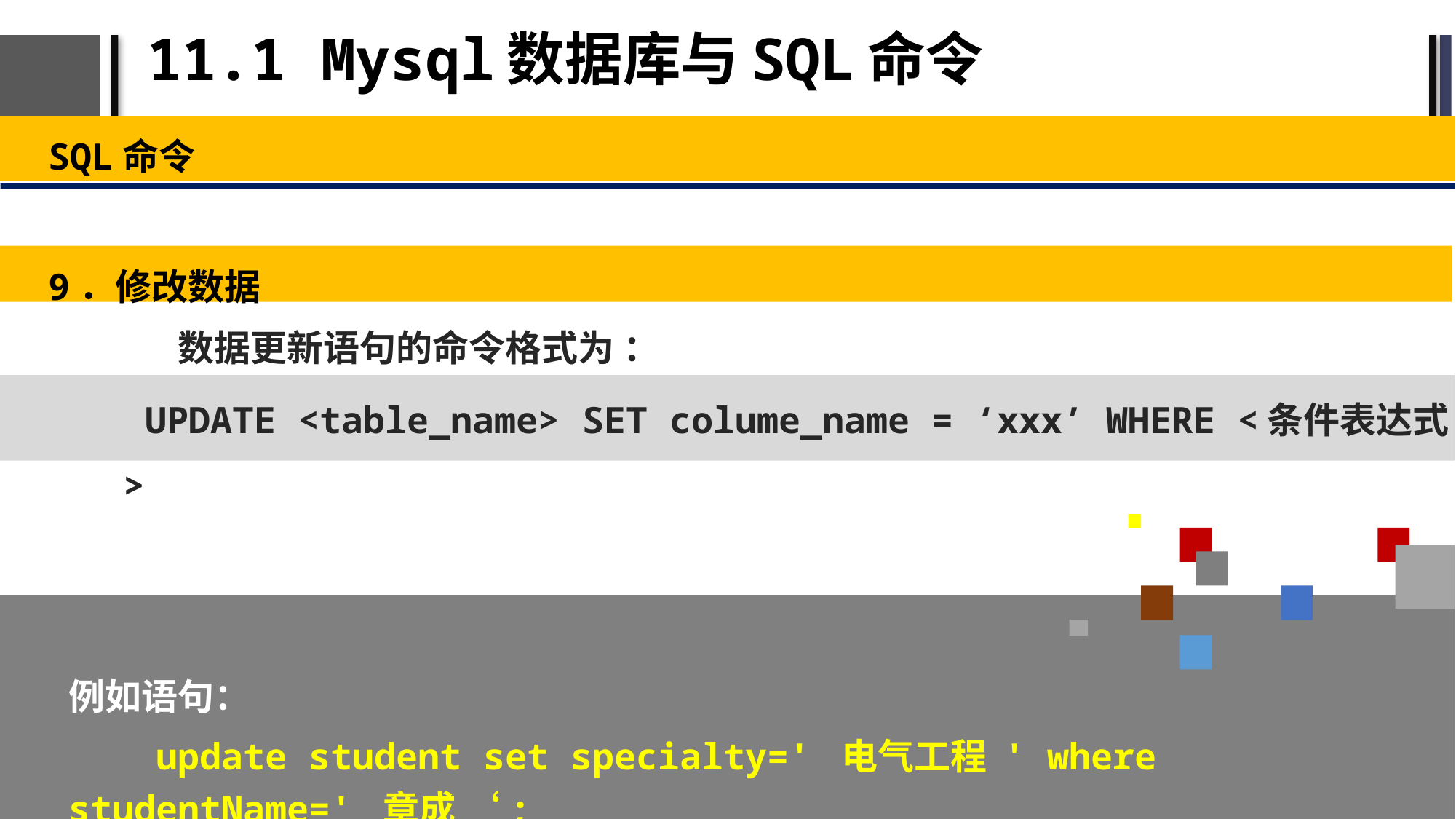

# 11.1 Mysql数据库与SQL命令

SQL命令

9．修改数据

数据更新语句的命令格式为 ：
 UPDATE <table_name> SET colume_name = ‘xxx’ WHERE <条件表达式>

例如语句：
    update student set specialty=' 电气工程 ' where studentName=' 章成 ‘;